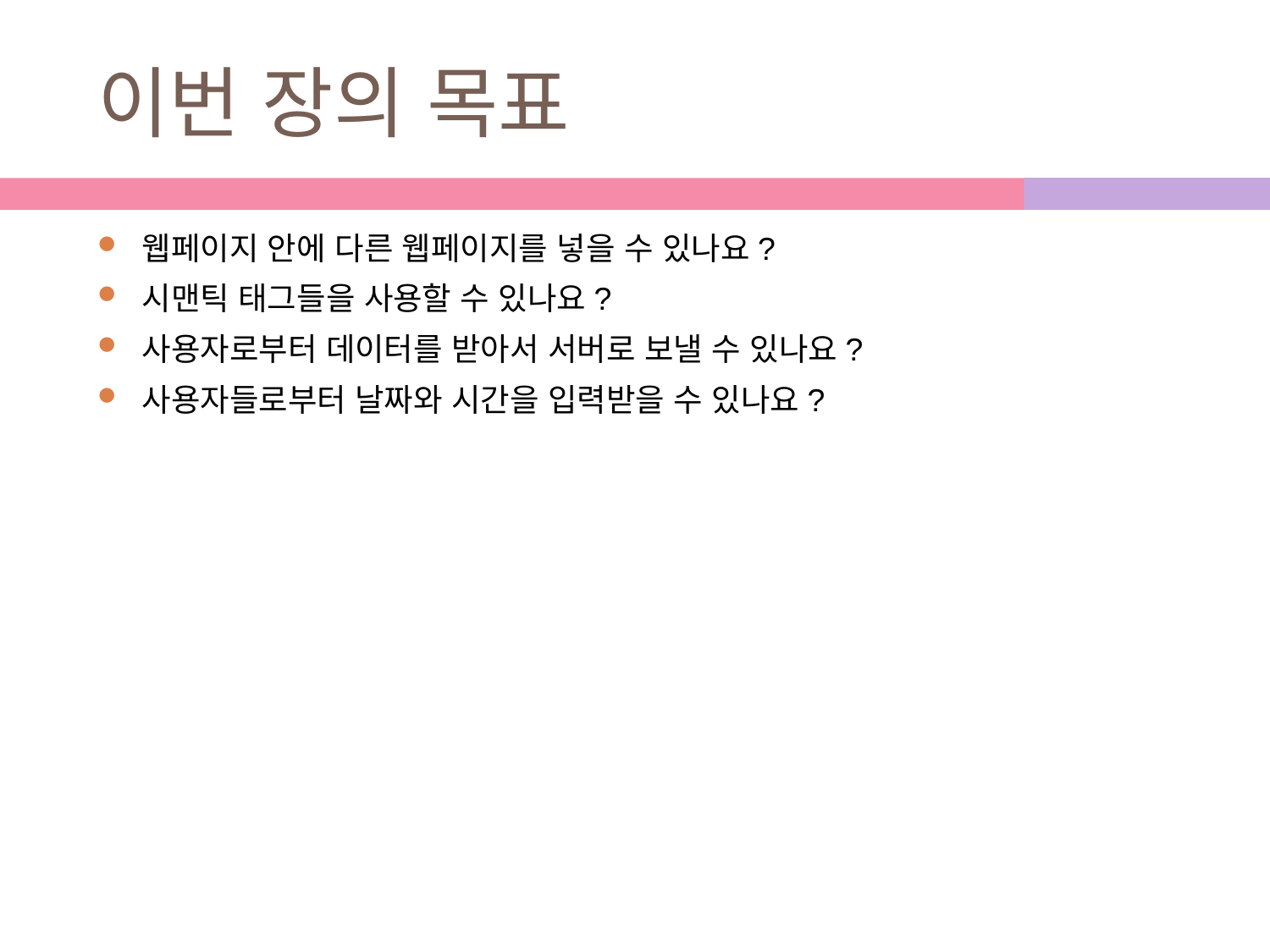

# 이번 장의 목표
웹페이지 안에 다른 웹페이지를 넣을 수 있나요?
시맨틱 태그들을 사용할 수 있나요?
사용자로부터 데이터를 받아서 서버로 보낼 수 있나요?
사용자들로부터 날짜와 시간을 입력받을 수 있나요?